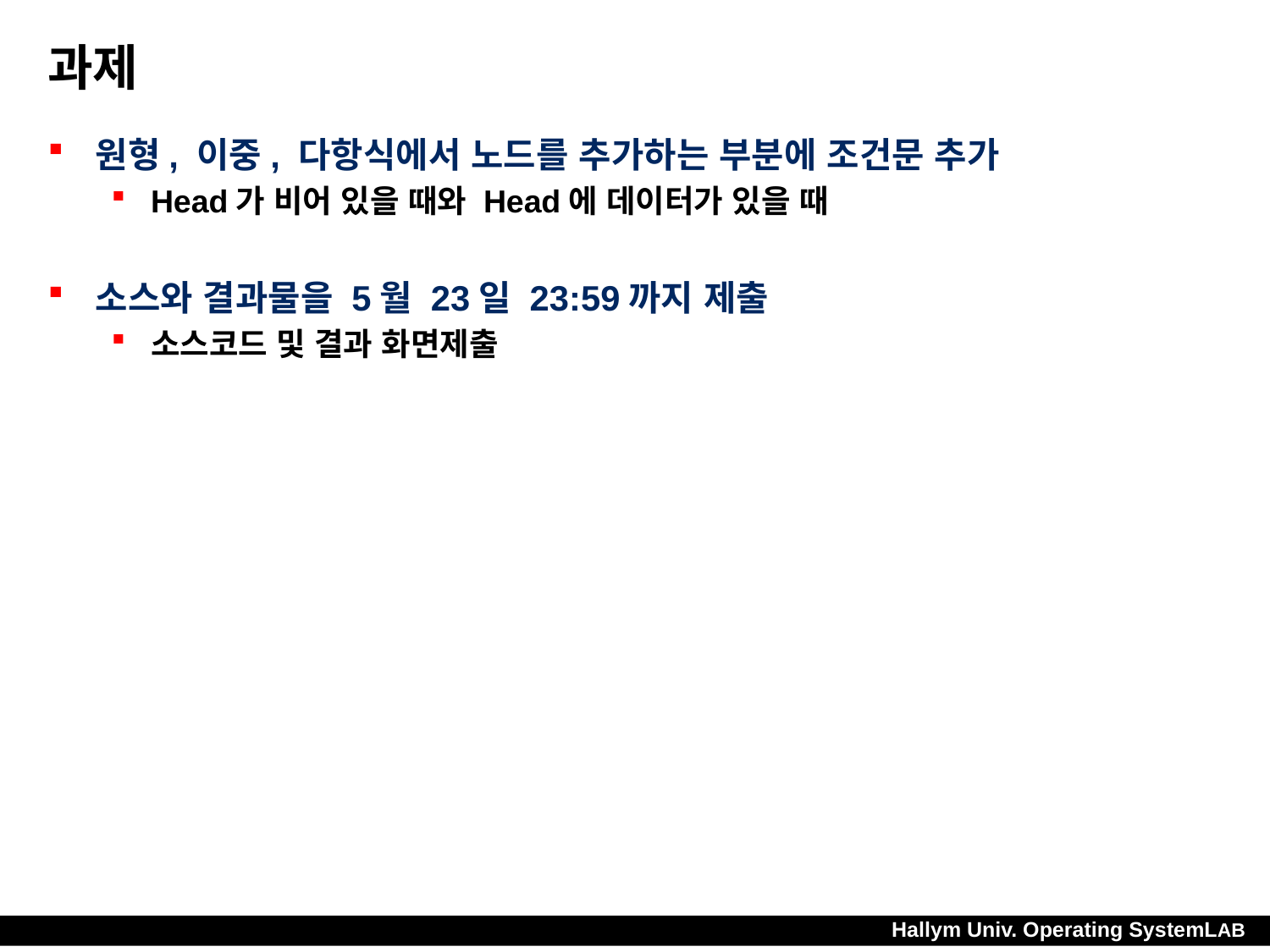

# 과제
원형, 이중, 다항식에서 노드를 추가하는 부분에 조건문 추가
Head가 비어 있을 때와 Head에 데이터가 있을 때

소스와 결과물을 5월 23일 23:59까지 제출
소스코드 및 결과 화면제출